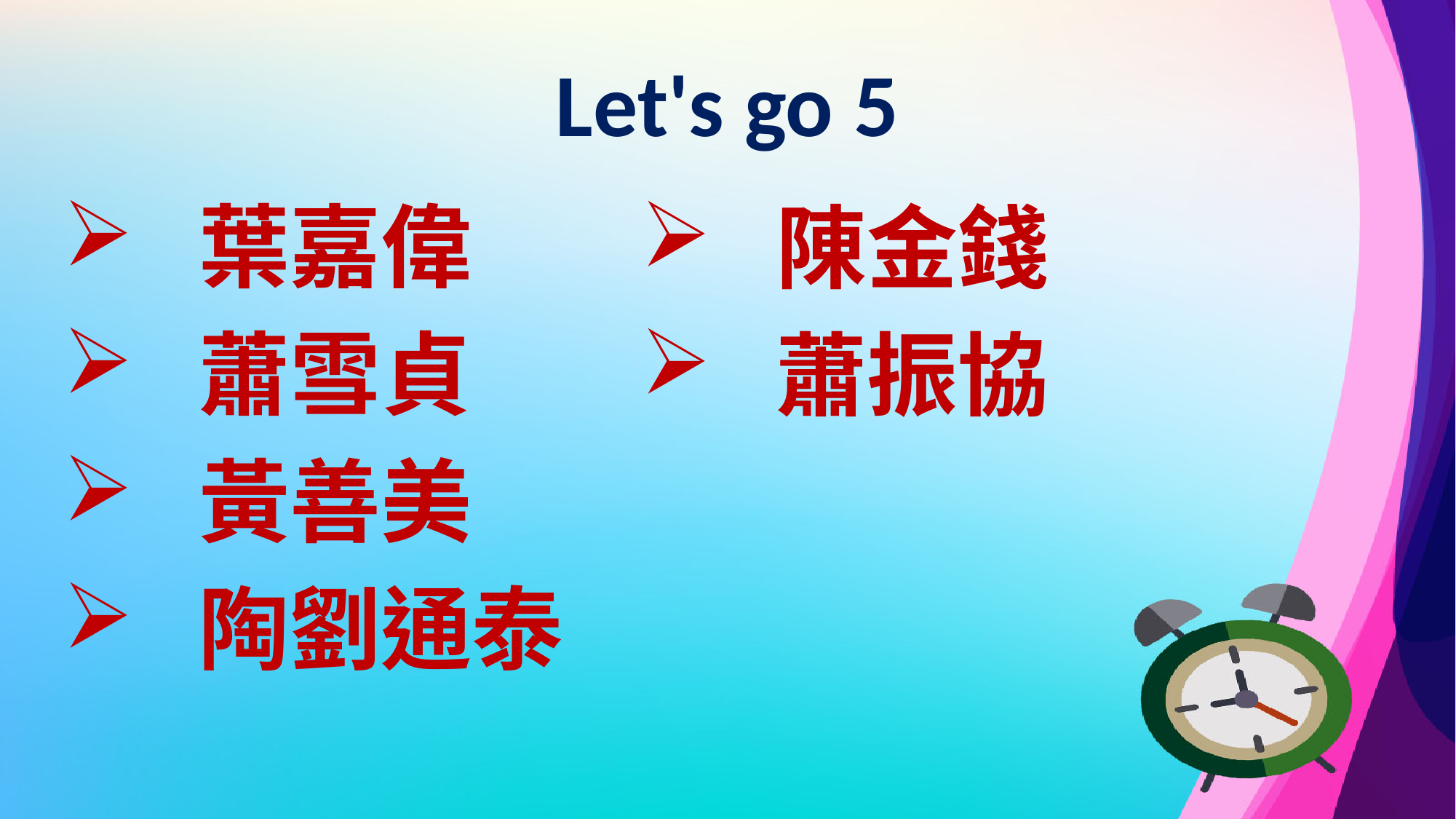

# Let's go 5
  葉嘉偉
  蕭雪貞
  黃善美
  陶劉通泰
  陳金錢
  蕭振協